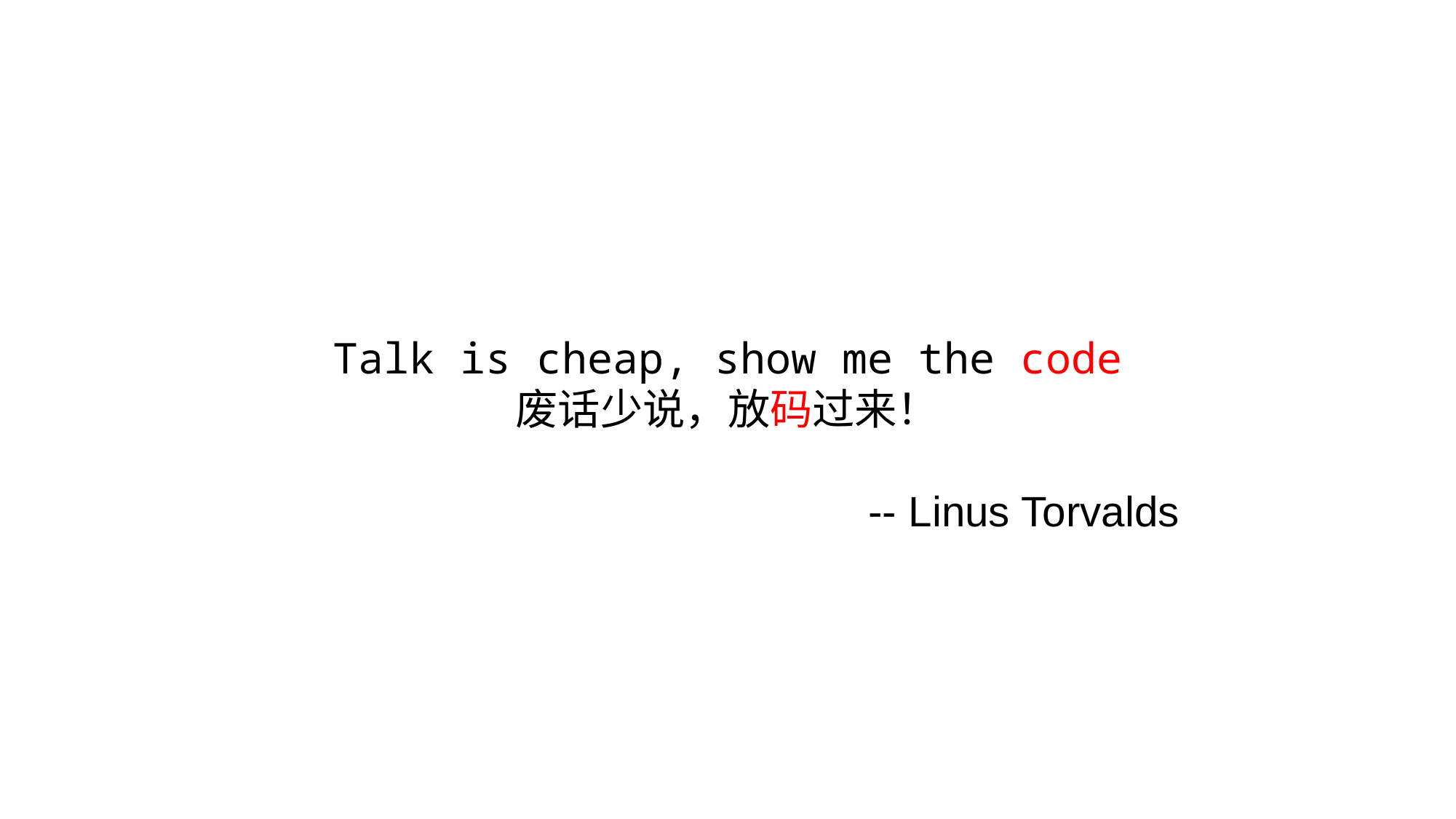

Talk is cheap, show me the code
废话少说，放码过来！

					    -- Linus Torvalds